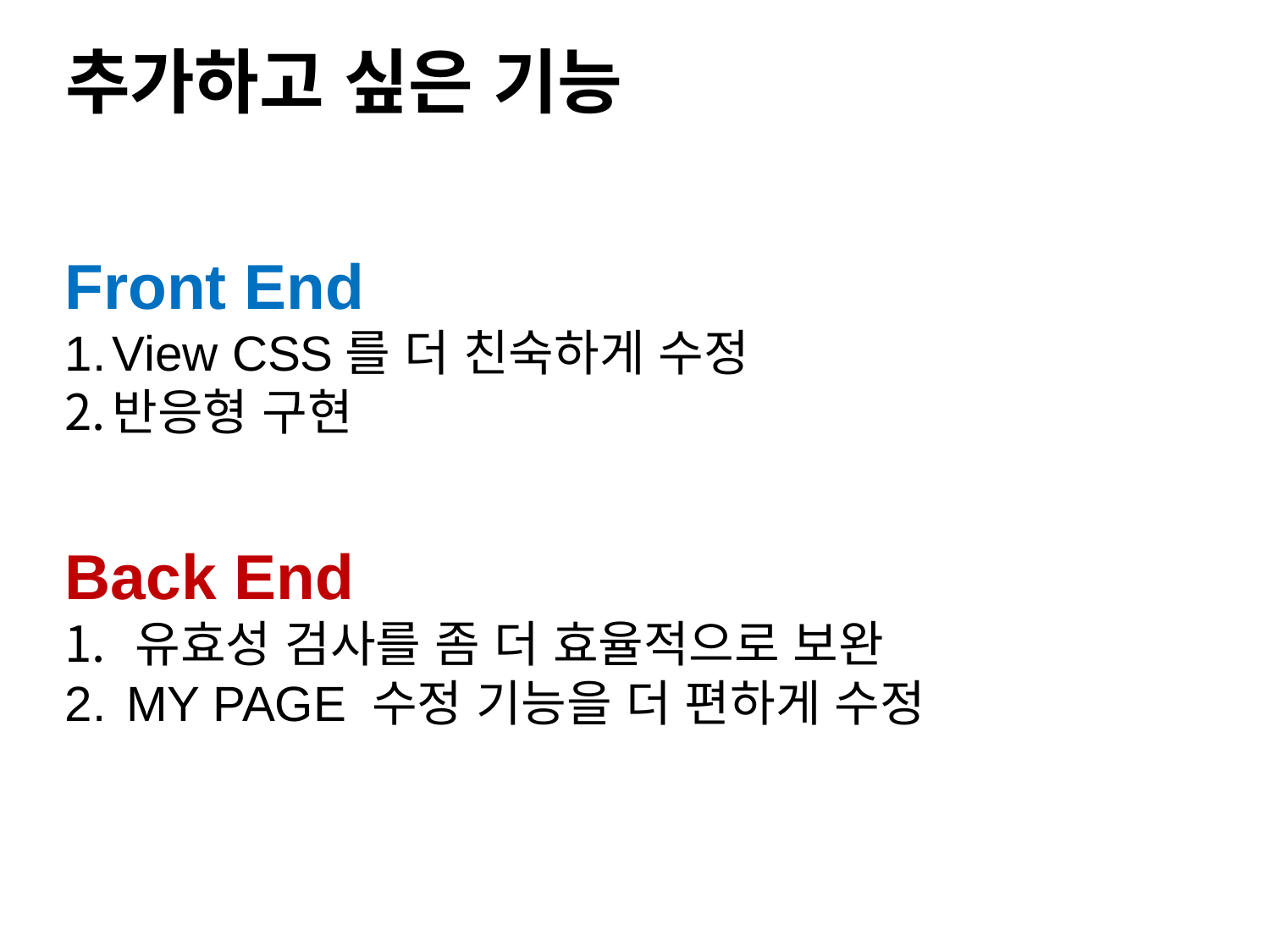

# 추가하고 싶은 기능
Front End
View CSS를 더 친숙하게 수정
반응형 구현
Back End
 유효성 검사를 좀 더 효율적으로 보완
 MY PAGE 수정 기능을 더 편하게 수정